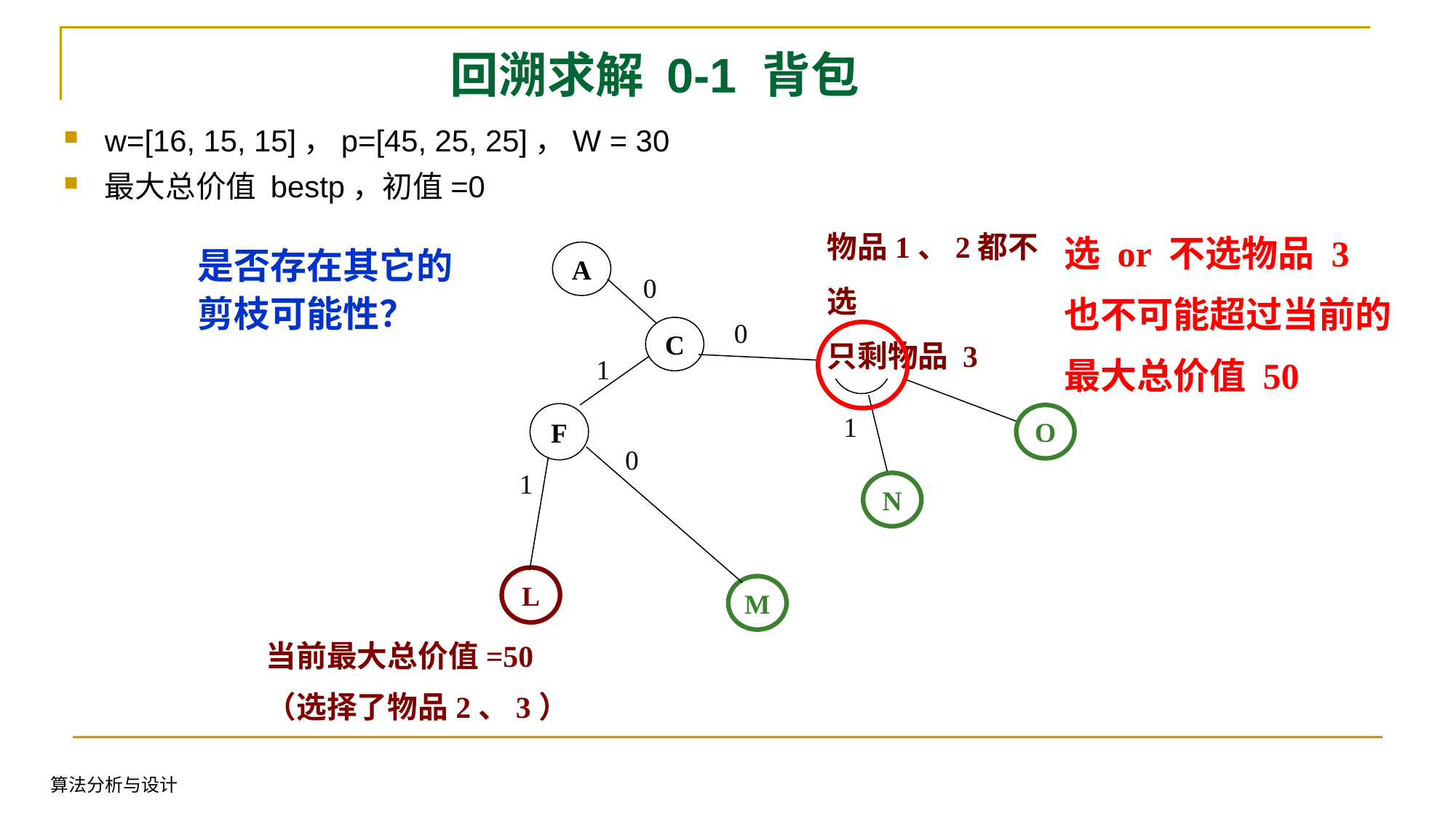

回溯求解 0-1 背包
w=[16, 15, 15]，p=[45, 25, 25]，W = 30
最大总价值 bestp，初值=0
物品1、2都不选
只剩物品 3
选 or 不选物品 3
也不可能超过当前的最大总价值 50
是否存在其它的剪枝可能性？
A
0

C
0
G

0

O
1

F

1
N
0

M

1
L

当前最大总价值=50
（选择了物品2、3）
算法分析与设计